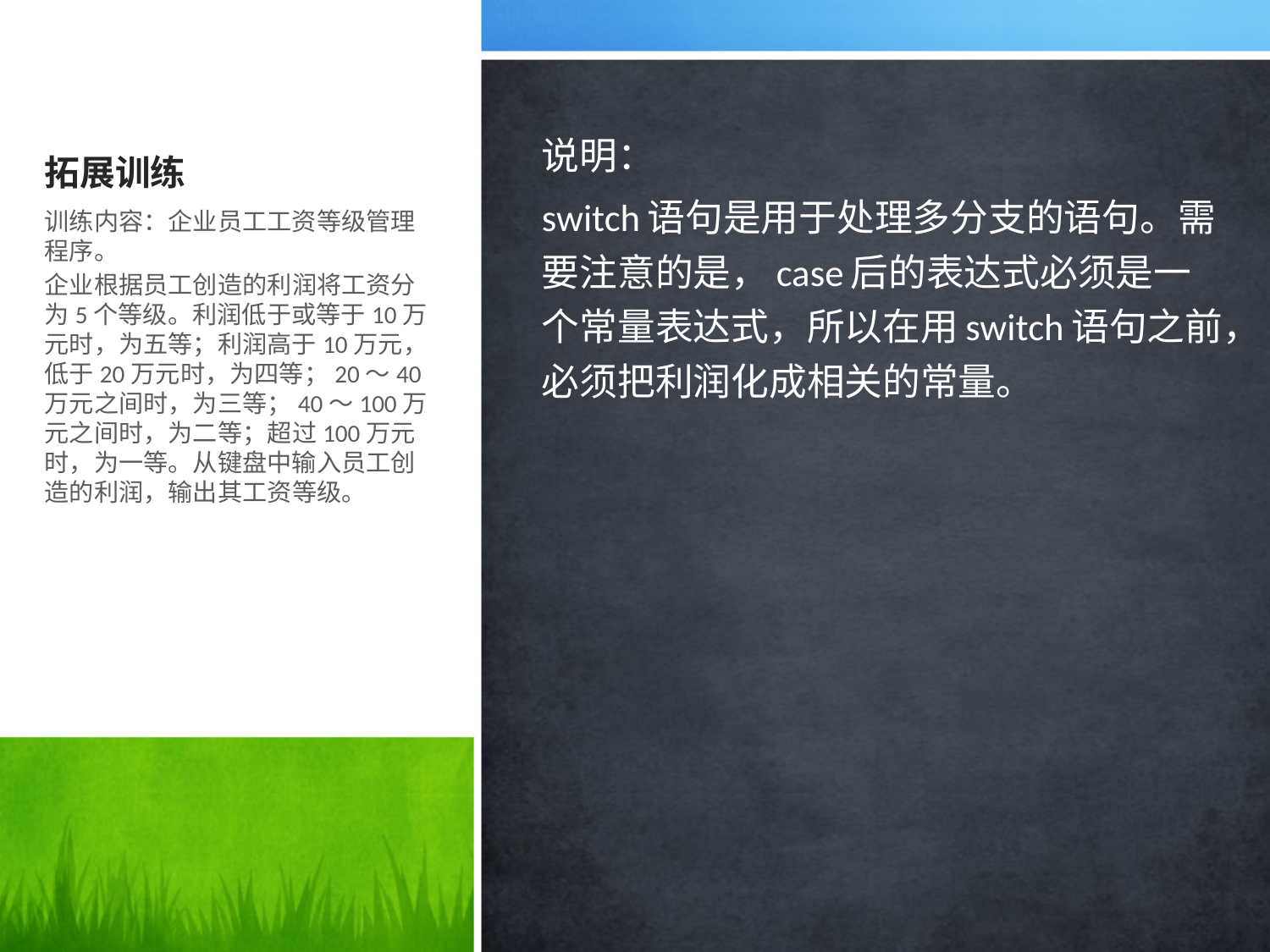

# 拓展训练
说明：
switch语句是用于处理多分支的语句。需要注意的是，case后的表达式必须是一个常量表达式，所以在用switch语句之前，必须把利润化成相关的常量。

训练内容：企业员工工资等级管理程序。
企业根据员工创造的利润将工资分为5个等级。利润低于或等于10万元时，为五等；利润高于10万元，低于20万元时，为四等；20～40万元之间时，为三等；40～100万元之间时，为二等；超过100万元时，为一等。从键盘中输入员工创造的利润，输出其工资等级。